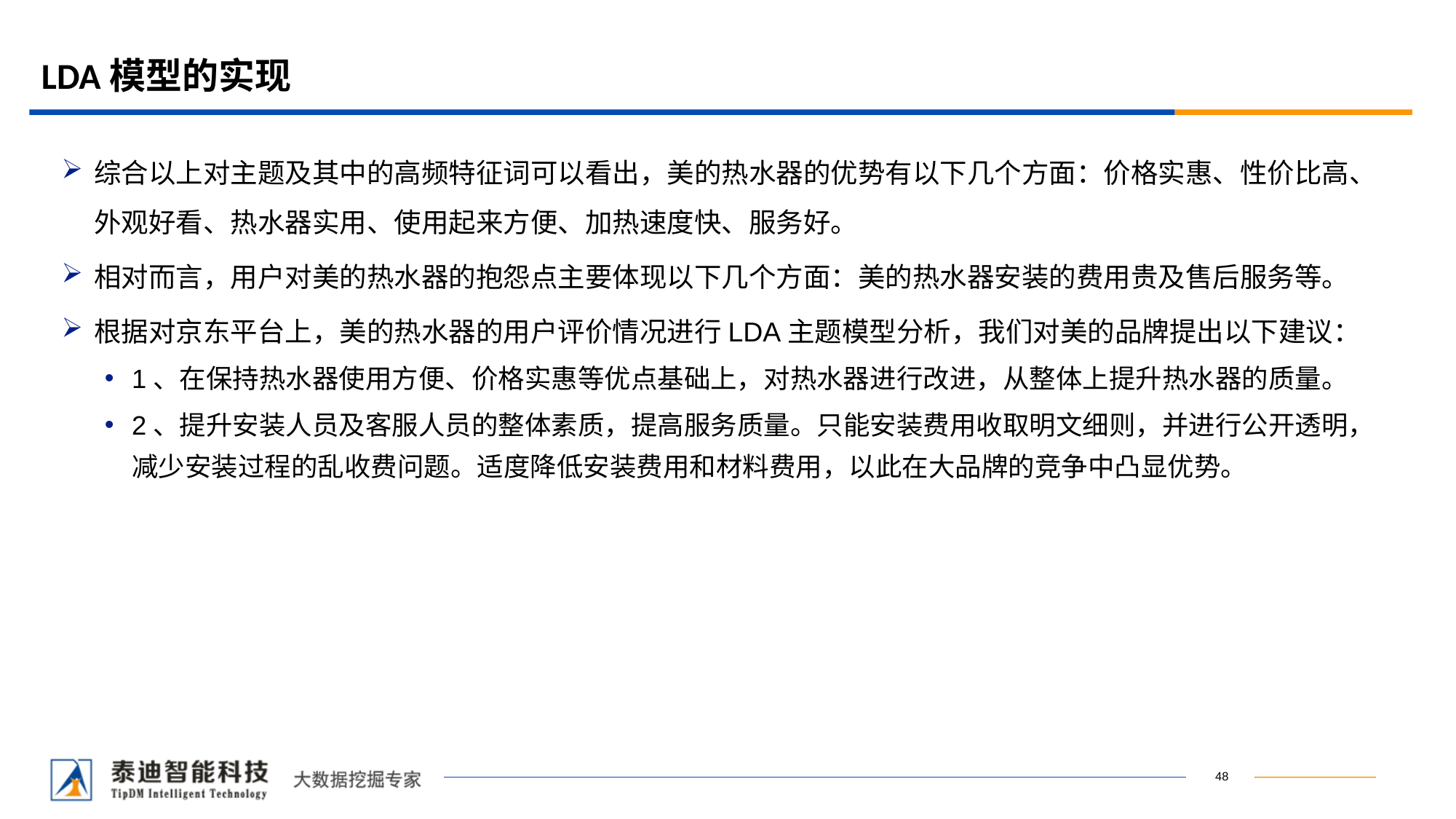

# LDA模型的实现

综合以上对主题及其中的高频特征词可以看出，美的热水器的优势有以下几个方面：价格实惠、性价比高、外观好看、热水器实用、使用起来方便、加热速度快、服务好。
相对而言，用户对美的热水器的抱怨点主要体现以下几个方面：美的热水器安装的费用贵及售后服务等。
根据对京东平台上，美的热水器的用户评价情况进行LDA主题模型分析，我们对美的品牌提出以下建议：
1、在保持热水器使用方便、价格实惠等优点基础上，对热水器进行改进，从整体上提升热水器的质量。
2、提升安装人员及客服人员的整体素质，提高服务质量。只能安装费用收取明文细则，并进行公开透明，减少安装过程的乱收费问题。适度降低安装费用和材料费用，以此在大品牌的竞争中凸显优势。